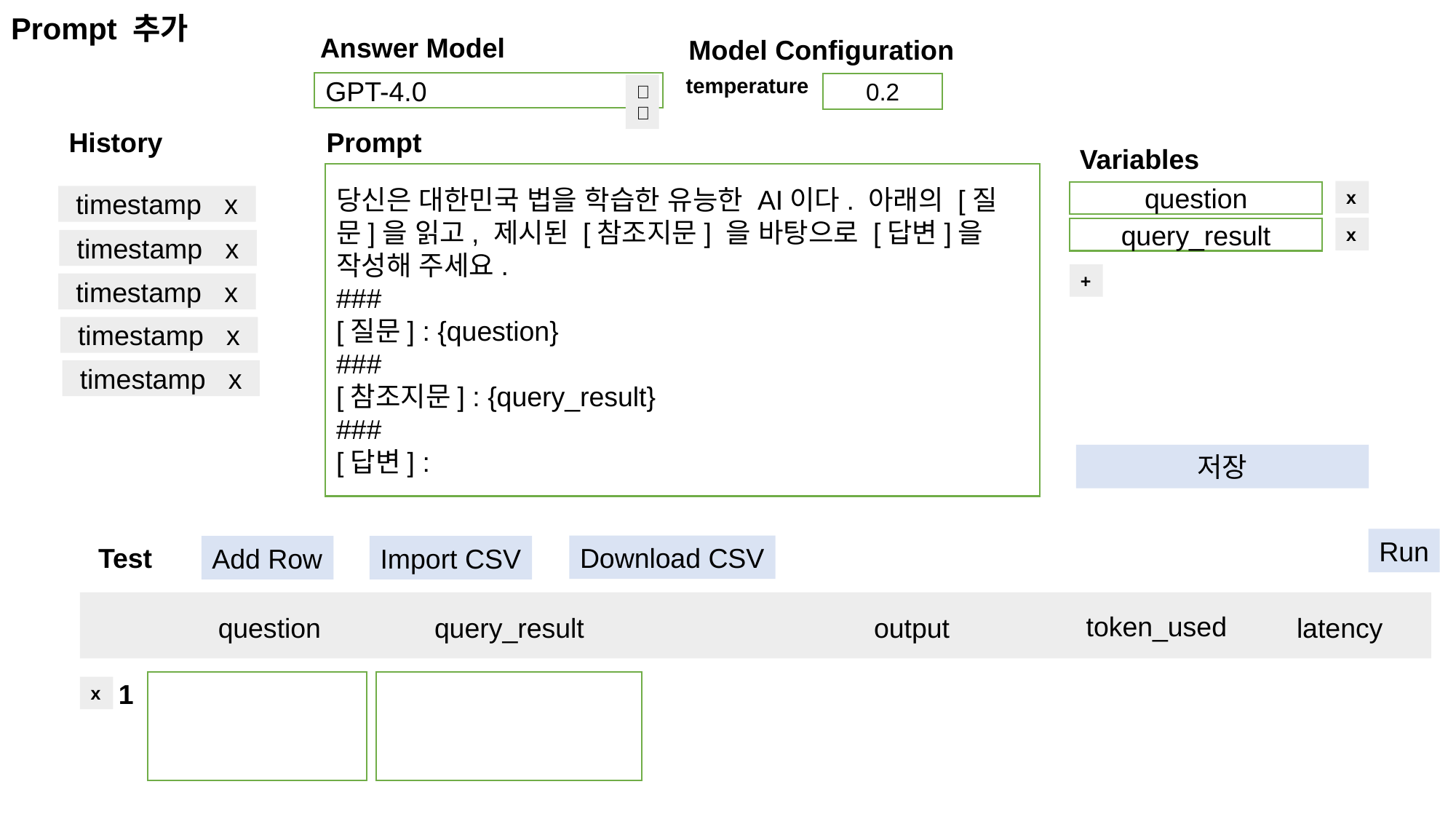

# Prompt 추가
Answer Model
Model Configuration
temperature
GPT-4.0

0.2
🔻
History
Prompt
Variables
당신은 대한민국 법을 학습한 유능한 AI이다. 아래의 [질문]을 읽고, 제시된 [참조지문] 을 바탕으로 [답변]을 작성해 주세요.
###
[질문] : {question}
###
[참조지문] : {query_result}
###
[답변] :
x
question
timestamp   x
x
query_result
timestamp   x
+
timestamp   x
timestamp   x
timestamp   x
저장
Run
Test
Download CSV
Import CSV
Add Row

token_used
question
query_result
output
latency
1

x